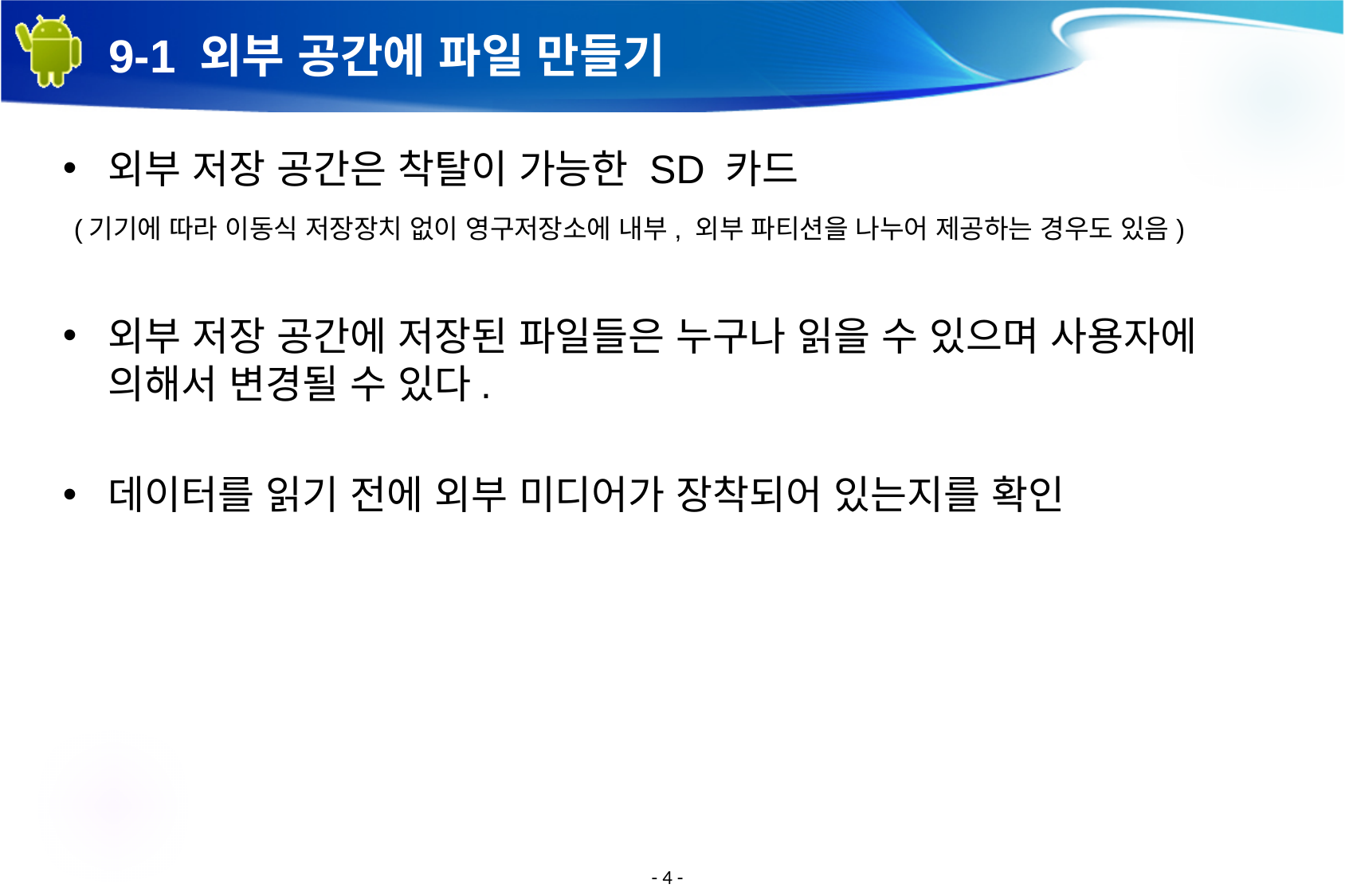

# 9-1 외부 공간에 파일 만들기
외부 저장 공간은 착탈이 가능한 SD 카드
 (기기에 따라 이동식 저장장치 없이 영구저장소에 내부, 외부 파티션을 나누어 제공하는 경우도 있음)

외부 저장 공간에 저장된 파일들은 누구나 읽을 수 있으며 사용자에 의해서 변경될 수 있다.

데이터를 읽기 전에 외부 미디어가 장착되어 있는지를 확인